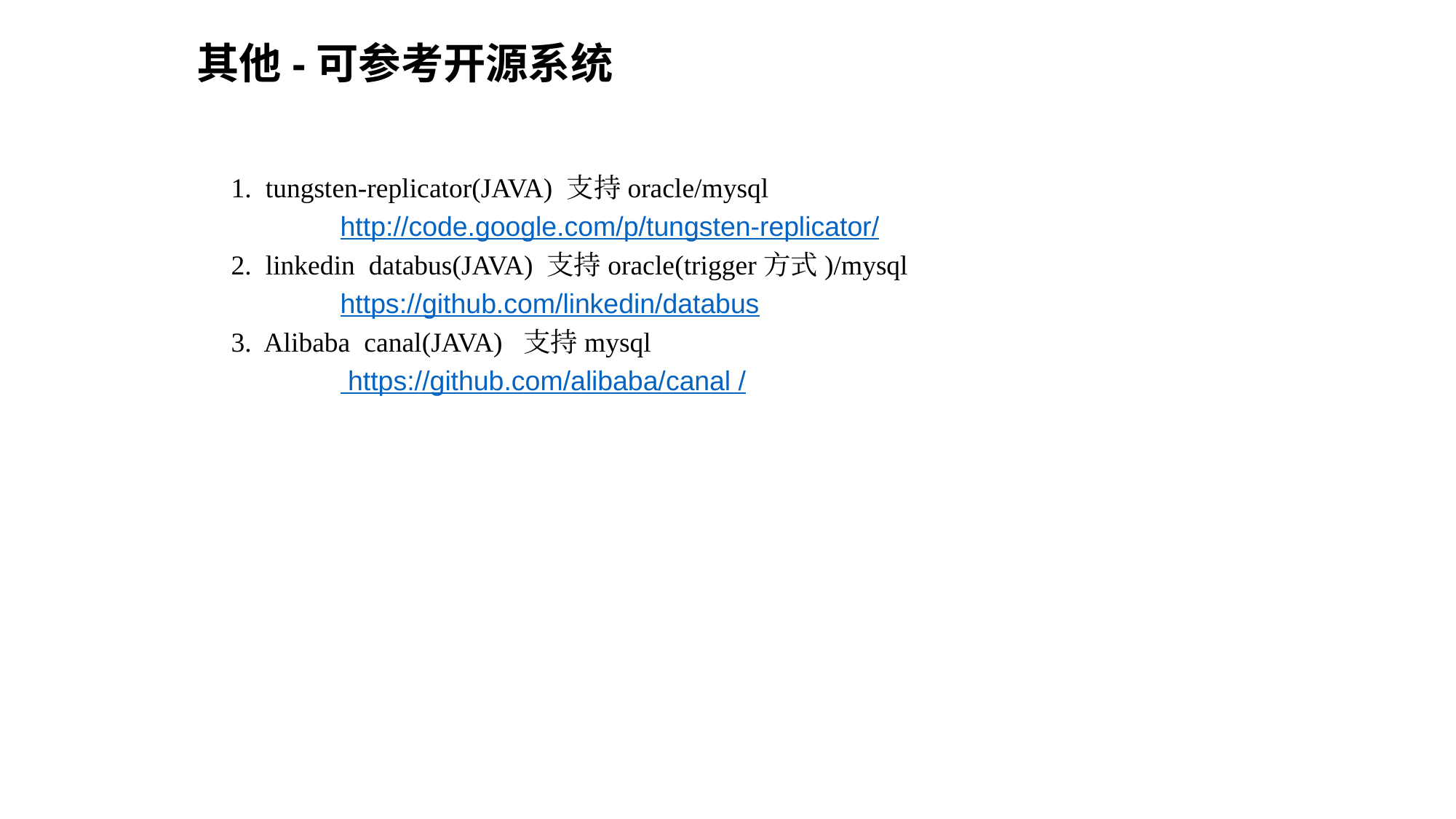

其他-可参考开源系统
1.  tungsten-replicator(JAVA) 支持oracle/mysql
	http://code.google.com/p/tungsten-replicator/
2.  linkedin  databus(JAVA) 支持oracle(trigger方式)/mysql
	https://github.com/linkedin/databus
3.  Alibaba  canal(JAVA)  支持mysql
	 https://github.com/alibaba/canal /